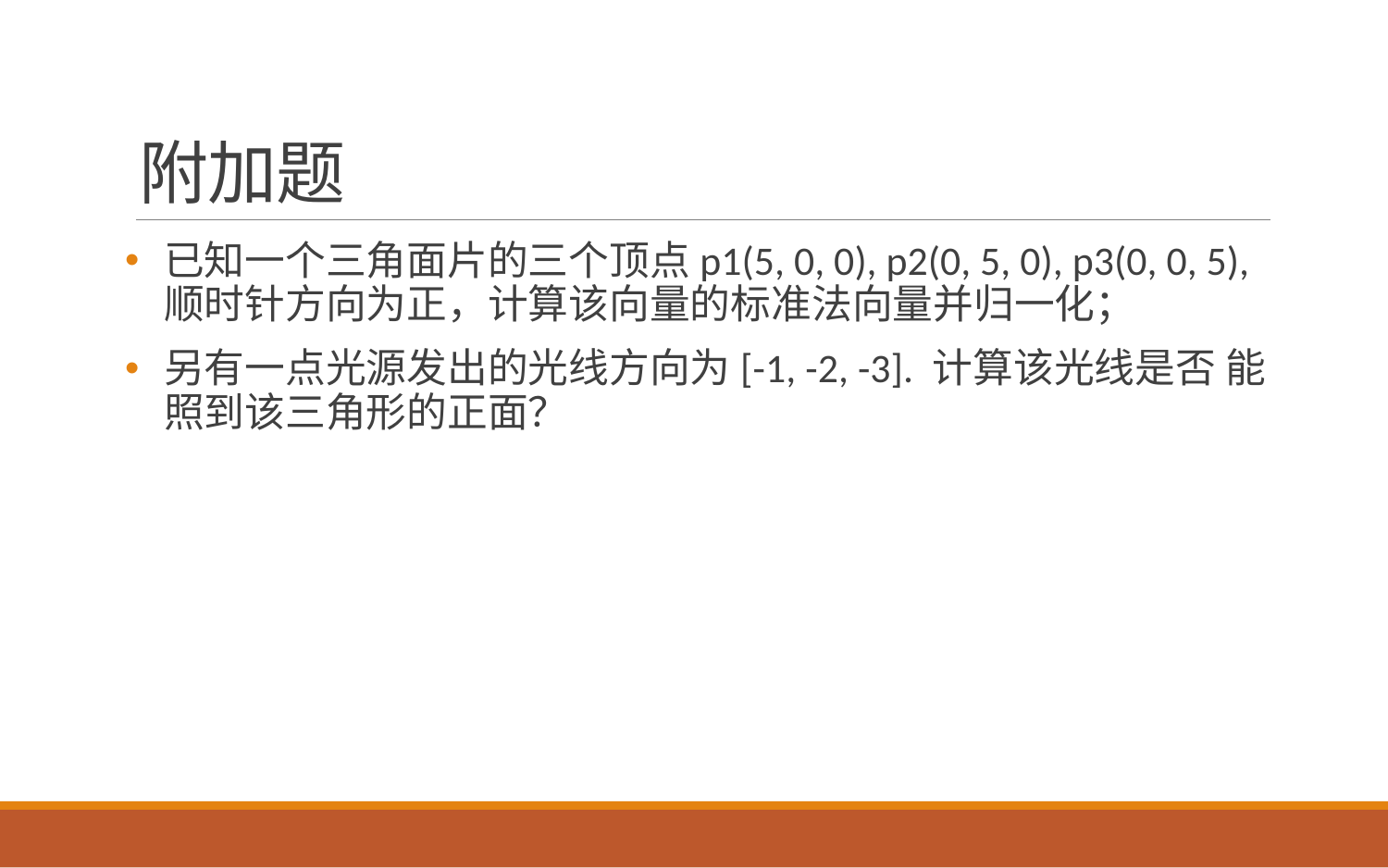

# 附加题
已知一个三角面片的三个顶点p1(5, 0, 0), p2(0, 5, 0), p3(0, 0, 5), 顺时针方向为正，计算该向量的标准法向量并归一化；
另有一点光源发出的光线方向为[-1, -2, -3]. 计算该光线是否 能照到该三角形的正面？